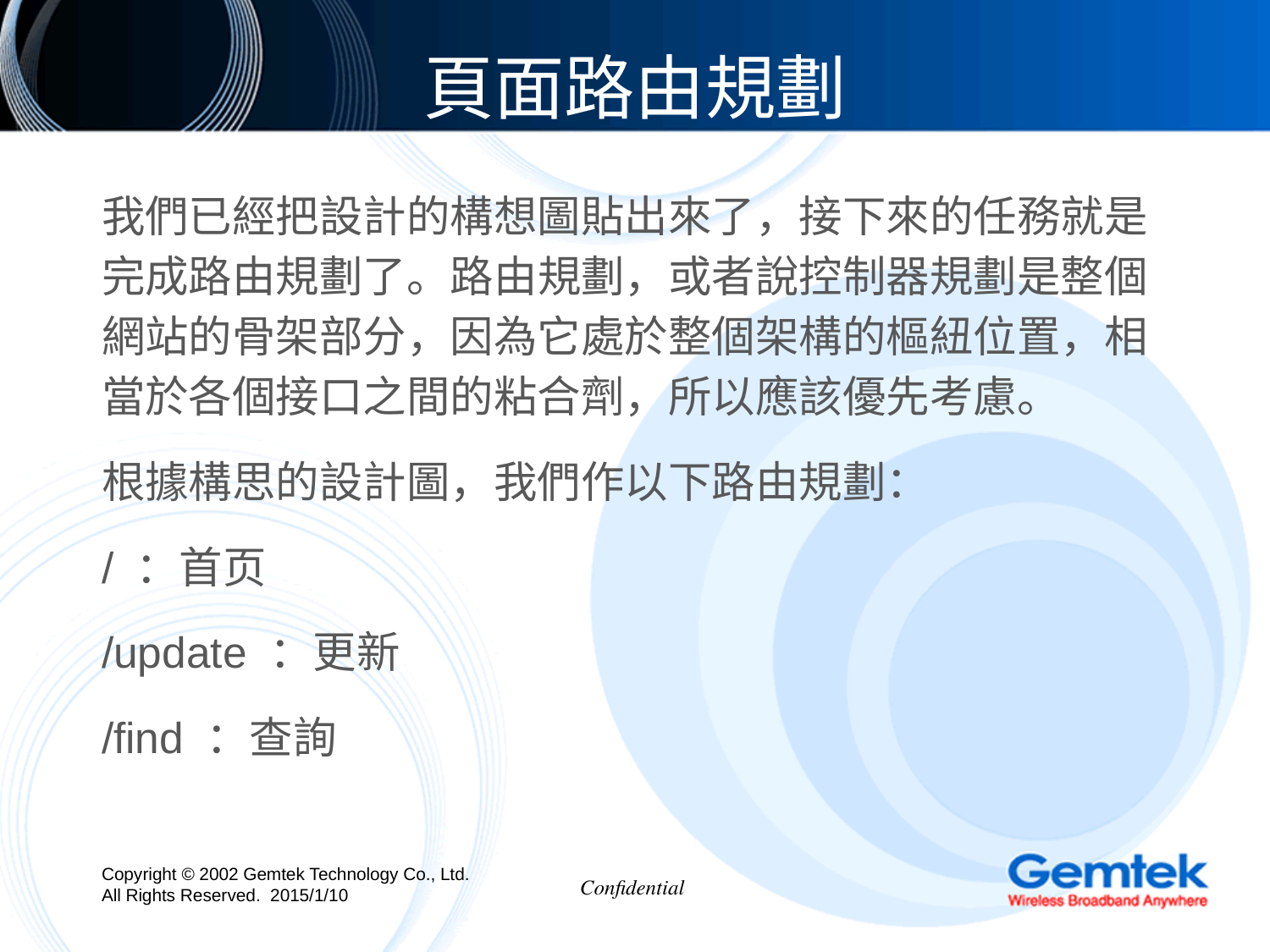

# 頁面路由規劃
我們已經把設計的構想圖貼出來了，接下來的任務就是完成路由規劃了。路由規劃，或者說控制器規劃是整個網站的骨架部分，因為它處於整個架構的樞紐位置，相當於各個接口之間的粘合劑，所以應該優先考慮。
根據構思的設計圖，我們作以下路由規劃：
/ ：首页
/update ：更新
/find ：查詢